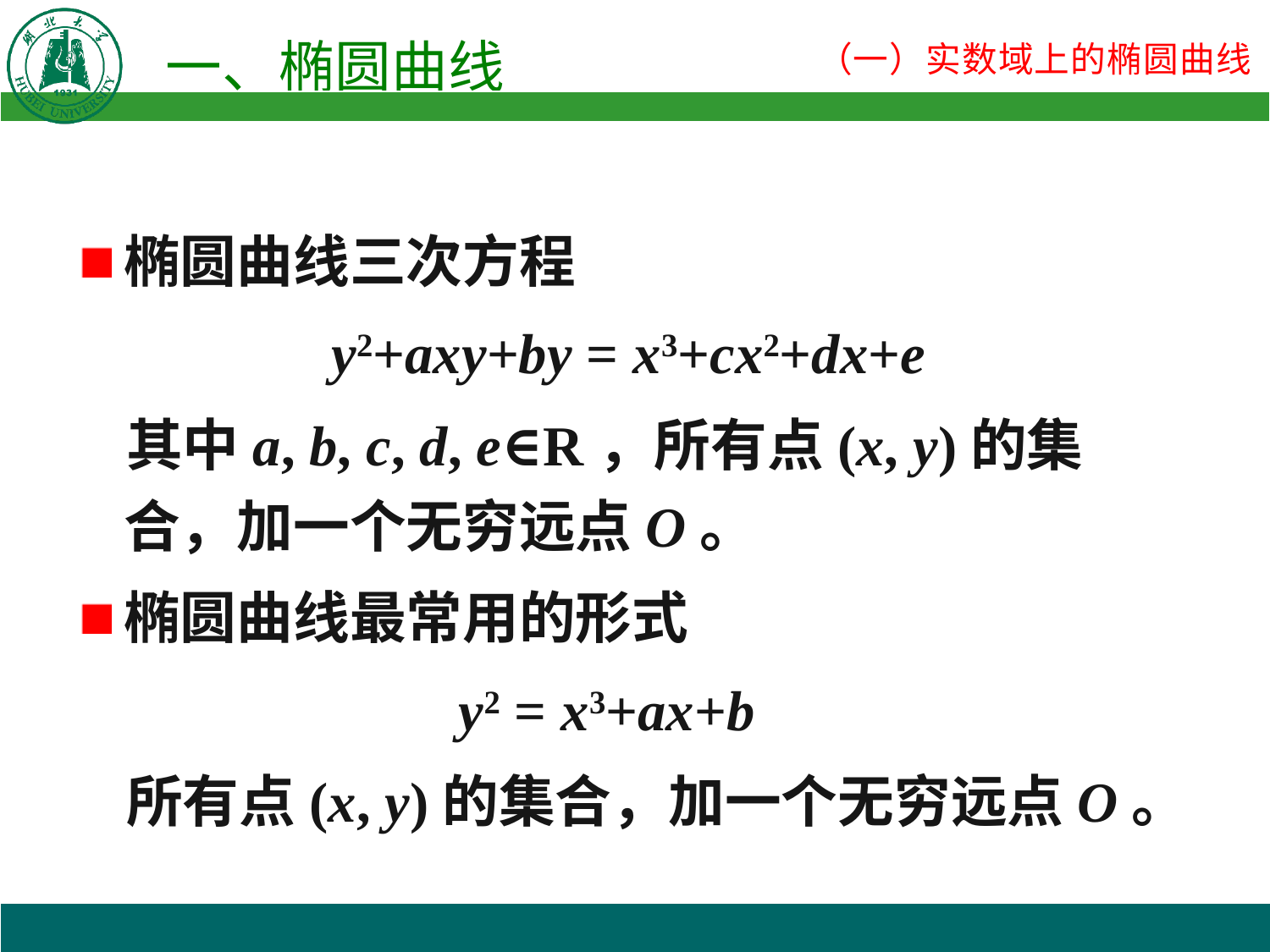

椭圆曲线三次方程
                  y2+axy+by = x3+cx2+dx+e
其中a, b, c, d, e∈R，所有点(x, y)的集合，加一个无穷远点O。
椭圆曲线最常用的形式
                           y2 = x3+ax+b
所有点(x, y)的集合，加一个无穷远点O。